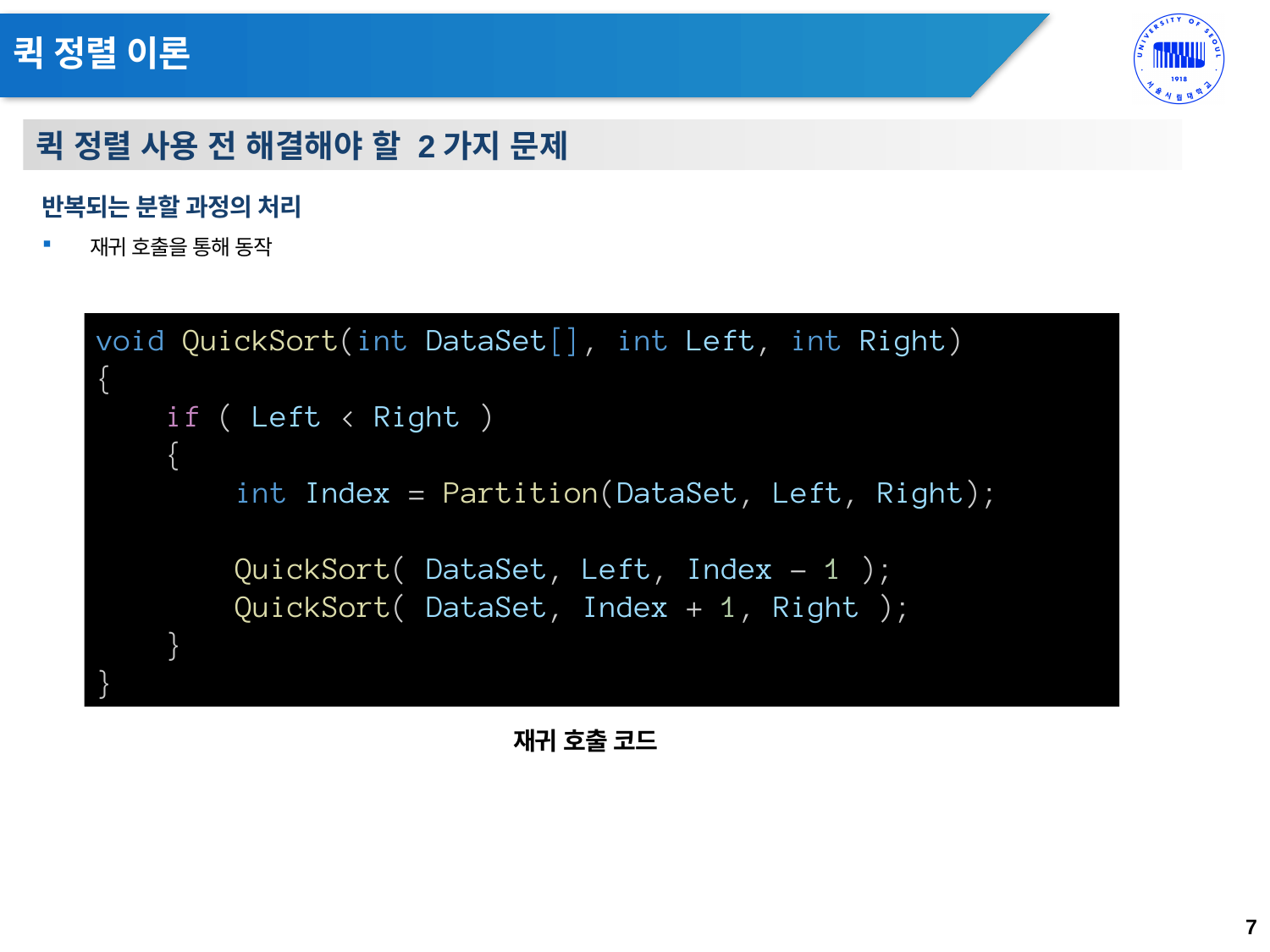

# 퀵 정렬 이론
퀵 정렬 사용 전 해결해야 할 2가지 문제
반복되는 분할 과정의 처리
재귀 호출을 통해 동작
void QuickSort(int DataSet[], int Left, int Right)
{
    if ( Left < Right )
    {
        int Index = Partition(DataSet, Left, Right);
        QuickSort( DataSet, Left, Index - 1 );
        QuickSort( DataSet, Index + 1, Right );
    }
}
재귀 호출 코드
7